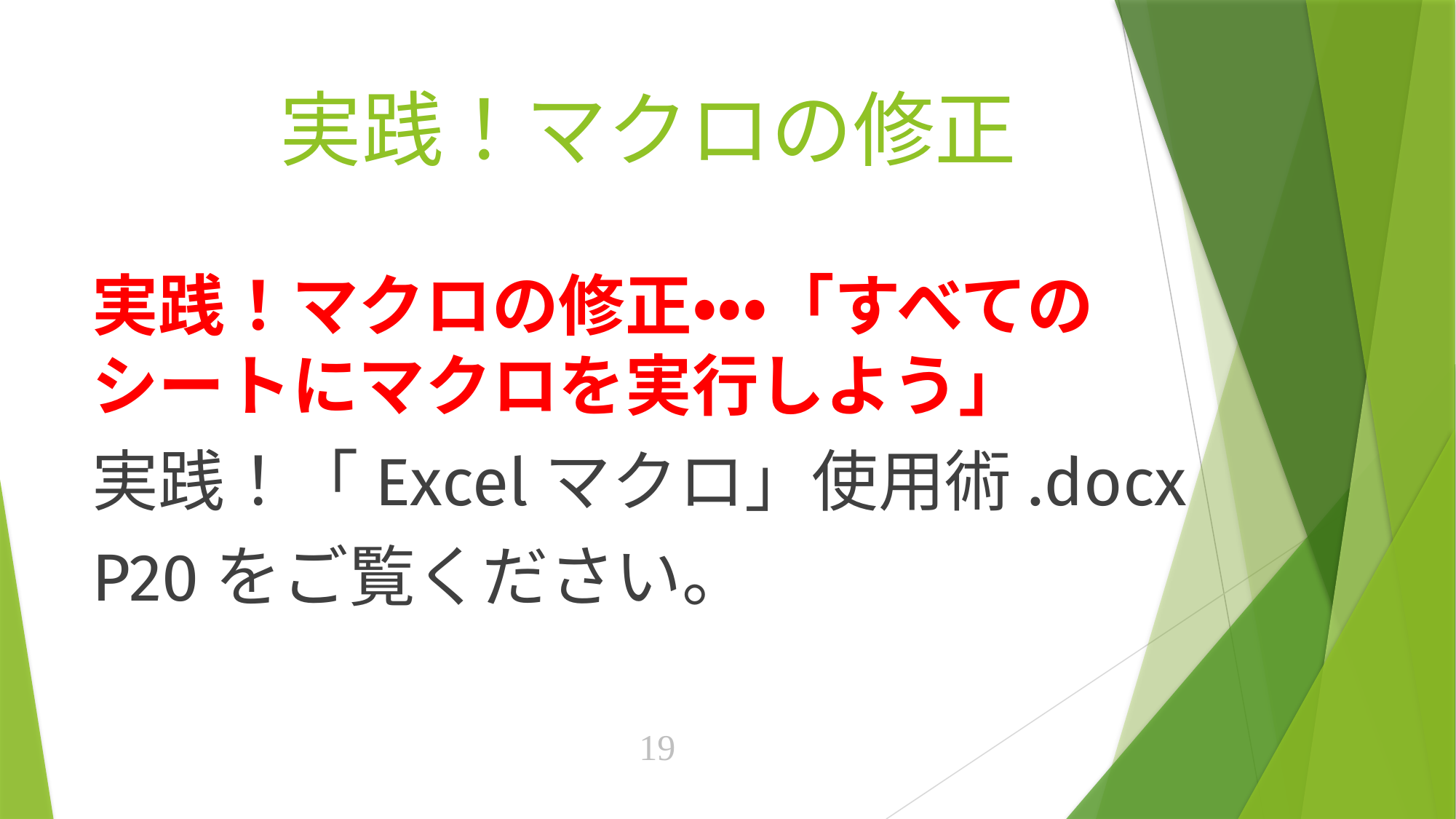

# 実践！マクロの修正
実践！マクロの修正・・・「すべてのシートにマクロを実行しよう」
実践！「Excelマクロ」使用術.docx
P20をご覧ください。
19